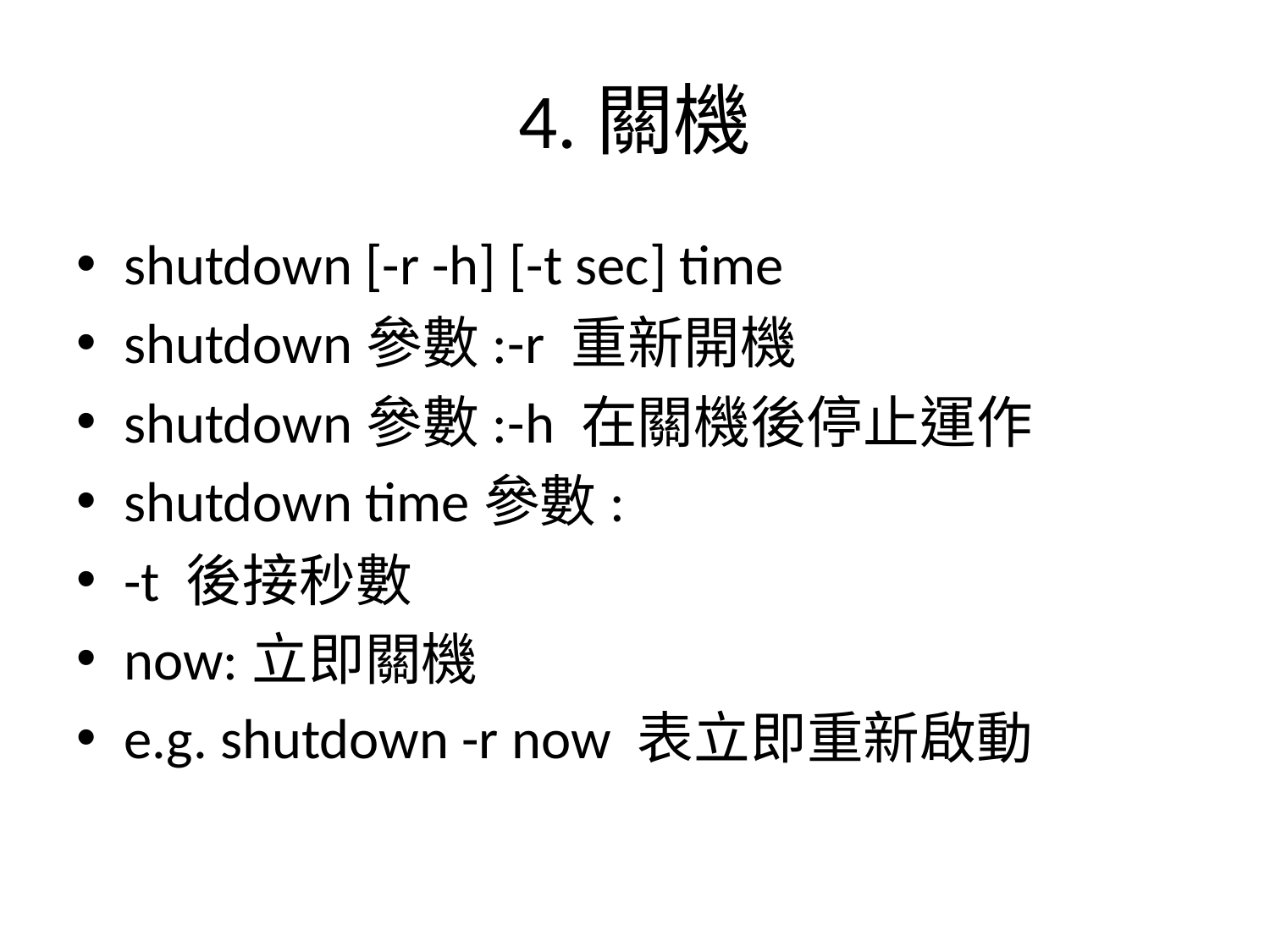

# 4.關機
shutdown [-r -h] [-t sec] time
shutdown參數:-r 重新開機
shutdown參數:-h 在關機後停止運作
shutdown time參數:
-t 後接秒數
now:立即關機
e.g. shutdown -r now 表立即重新啟動